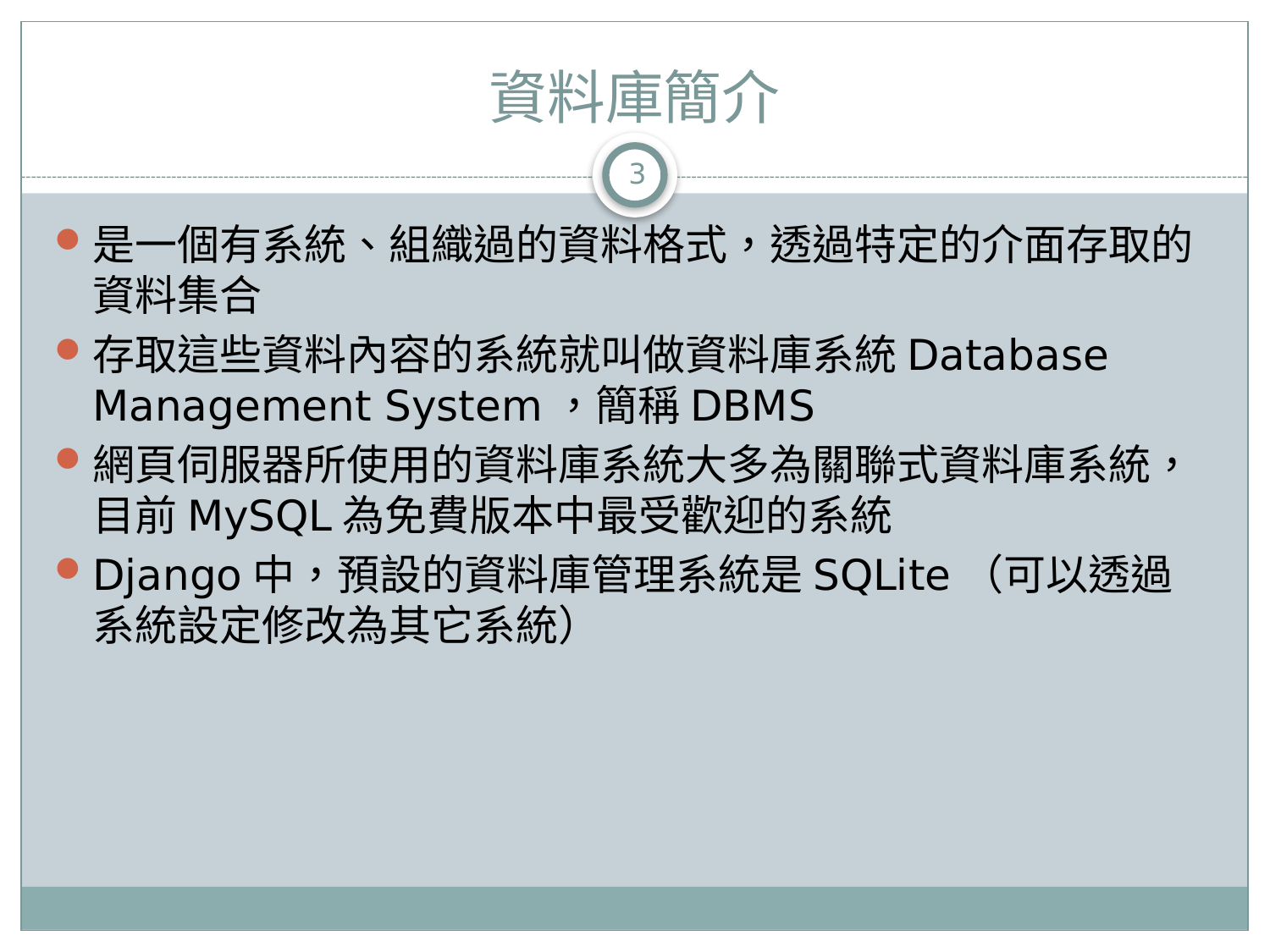

# 資料庫簡介
3
是一個有系統、組織過的資料格式，透過特定的介面存取的資料集合
存取這些資料內容的系統就叫做資料庫系統Database Management System，簡稱DBMS
網頁伺服器所使用的資料庫系統大多為關聯式資料庫系統，目前MySQL為免費版本中最受歡迎的系統
Django中，預設的資料庫管理系統是SQLite（可以透過系統設定修改為其它系統）